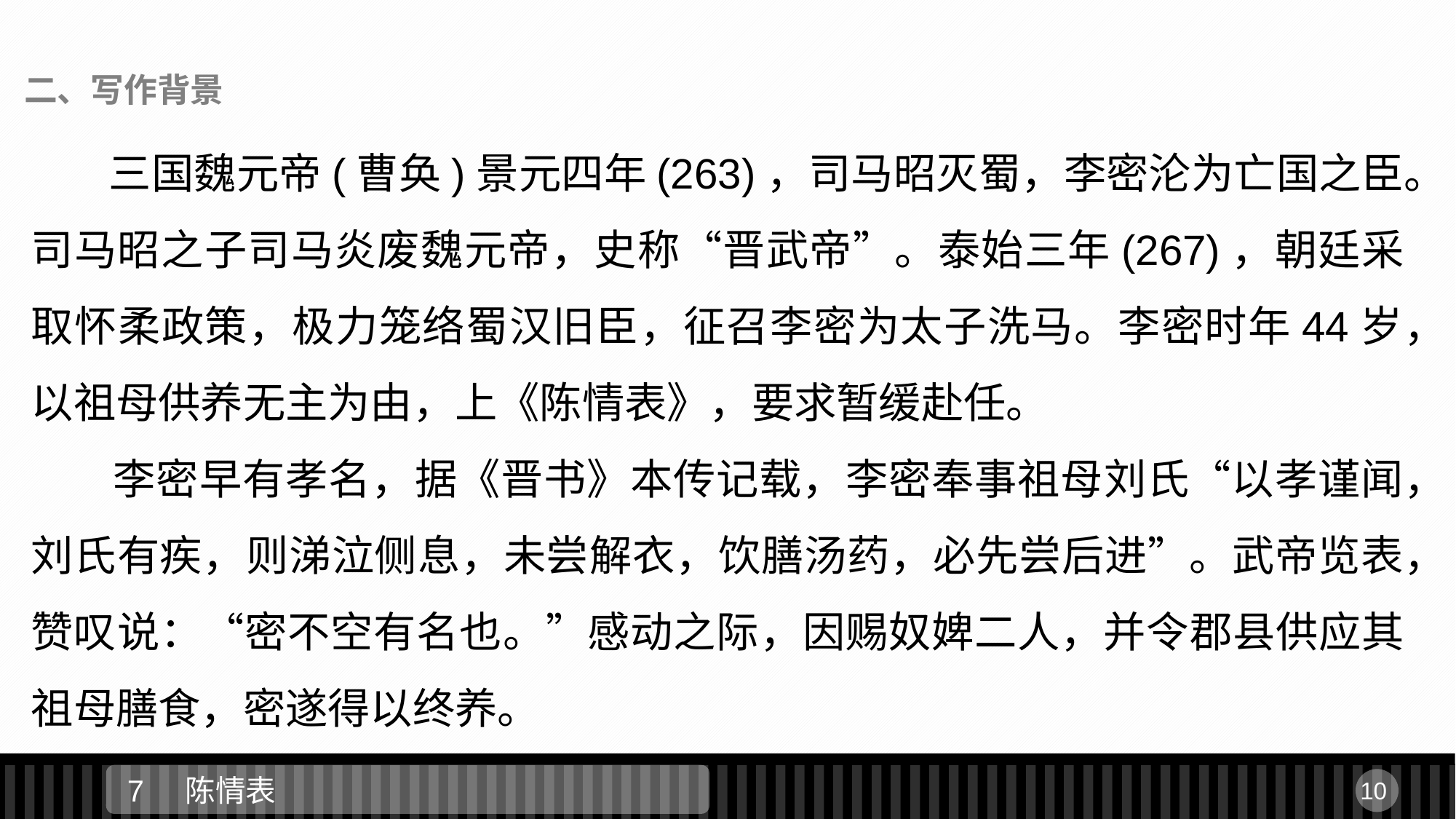

二、写作背景
       三国魏元帝(曹奂)景元四年(263)，司马昭灭蜀，李密沦为亡国之臣。司马昭之子司马炎废魏元帝，史称“晋武帝”。泰始三年(267)，朝廷采取怀柔政策，极力笼络蜀汉旧臣，征召李密为太子洗马。李密时年44岁，以祖母供养无主为由，上《陈情表》，要求暂缓赴任。
       李密早有孝名，据《晋书》本传记载，李密奉事祖母刘氏“以孝谨闻，刘氏有疾，则涕泣侧息，未尝解衣，饮膳汤药，必先尝后进”。武帝览表，赞叹说：“密不空有名也。”感动之际，因赐奴婢二人，并令郡县供应其祖母膳食，密遂得以终养。